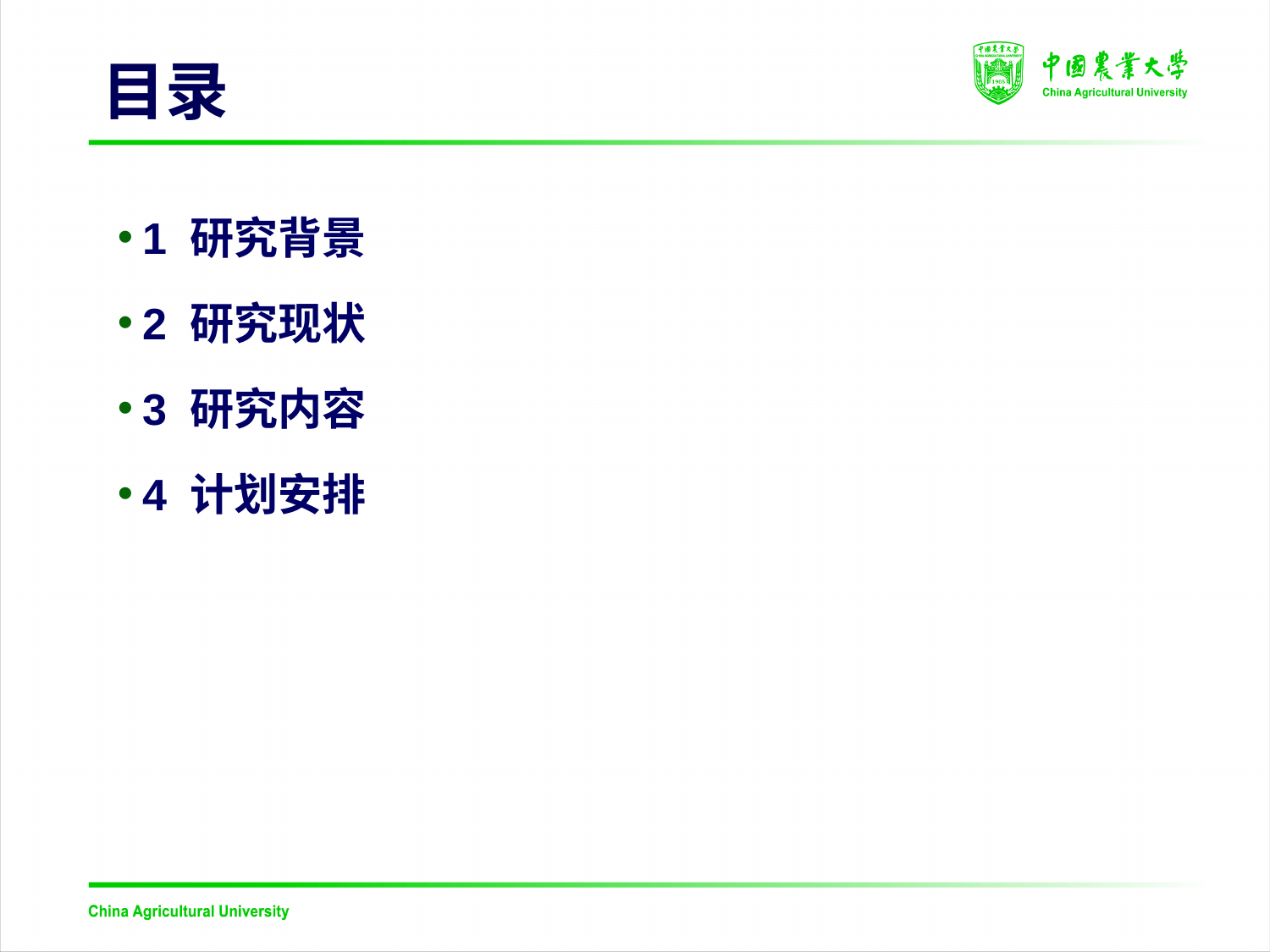

# 目录
1 研究背景
2 研究现状
3 研究内容
4 计划安排